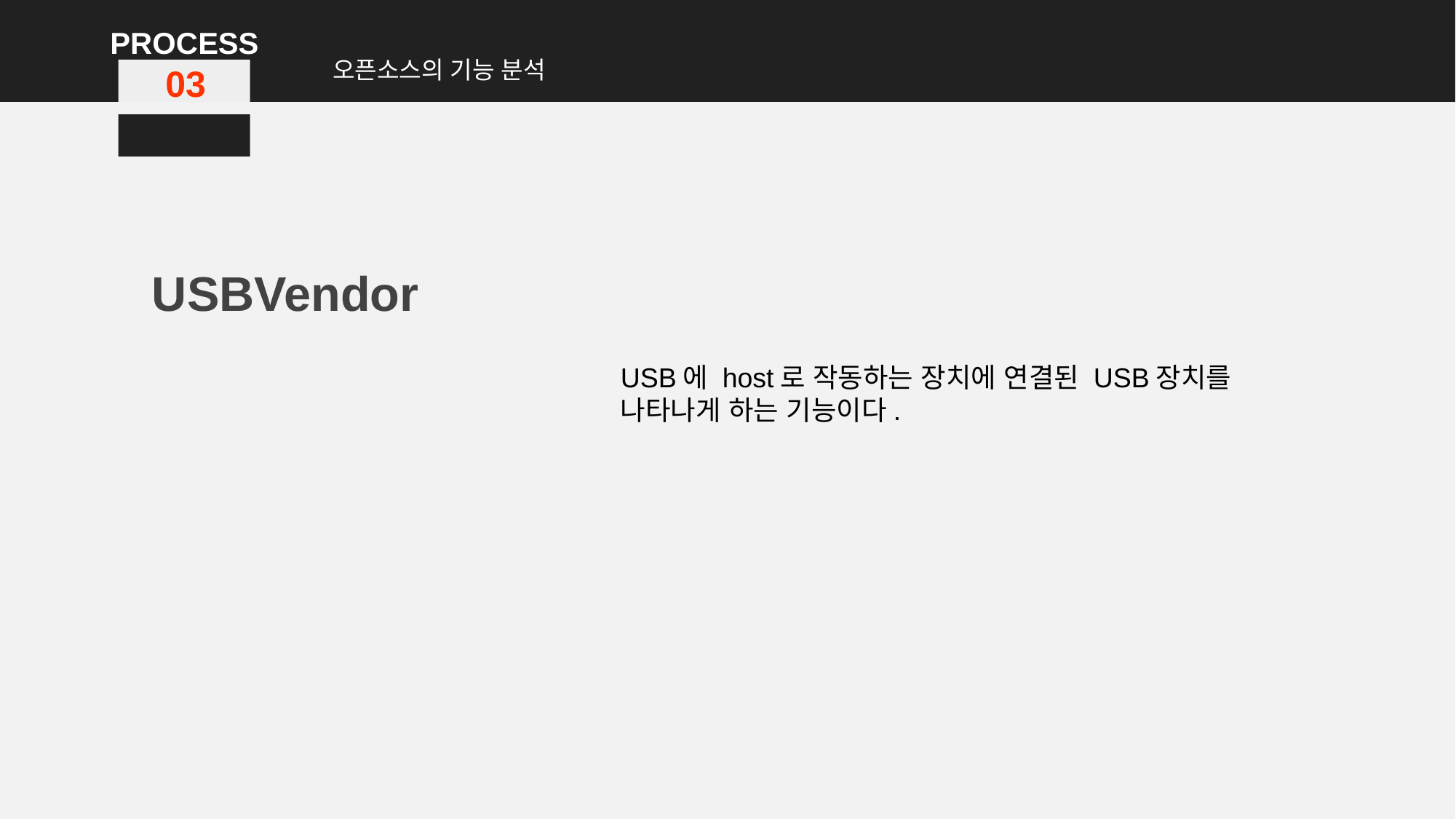

PROCESS
오픈소스의 기능 분석
03

USBVendor
USB에 host로 작동하는 장치에 연결된 USB장치를
나타나게 하는 기능이다.